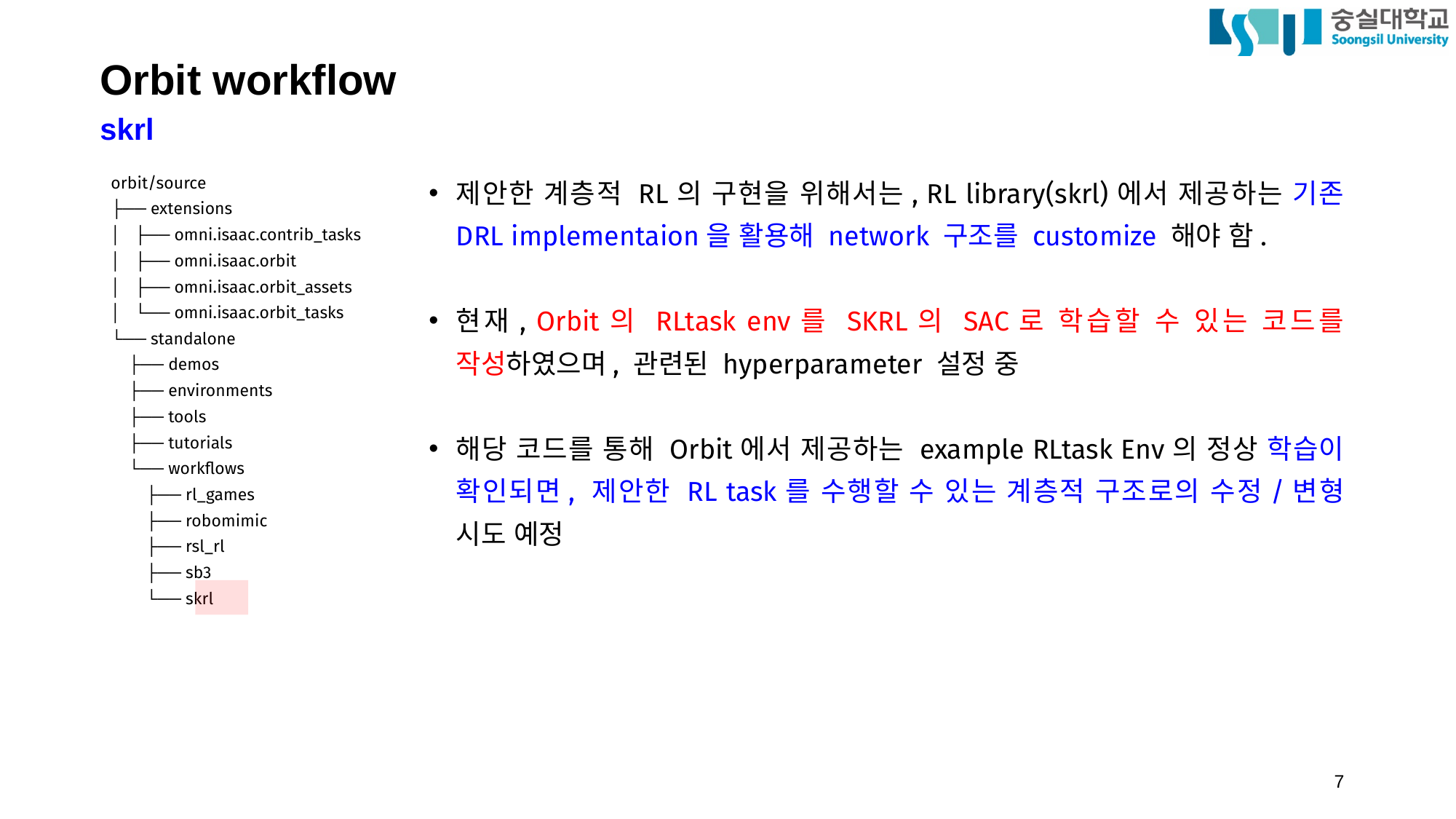

# Orbit workflow
skrl
orbit/source
├── extensions
│   ├── omni.isaac.contrib_tasks
│   ├── omni.isaac.orbit
│   ├── omni.isaac.orbit_assets
│   └── omni.isaac.orbit_tasks
└── standalone
    ├── demos
    ├── environments
    ├── tools
    ├── tutorials
    └── workflows
        ├── rl_games
        ├── robomimic
        ├── rsl_rl
        ├── sb3
        └── skrl
제안한 계층적 RL의 구현을 위해서는, RL library(skrl)에서 제공하는 기존 DRL implementaion을 활용해 network 구조를 customize 해야 함.

현재, Orbit의 RLtask env를 SKRL의 SAC로 학습할 수 있는 코드를 작성하였으며, 관련된 hyperparameter 설정 중

해당 코드를 통해 Orbit에서 제공하는 example RLtask Env의 정상 학습이 확인되면, 제안한 RL task를 수행할 수 있는 계층적 구조로의 수정/변형 시도 예정

7